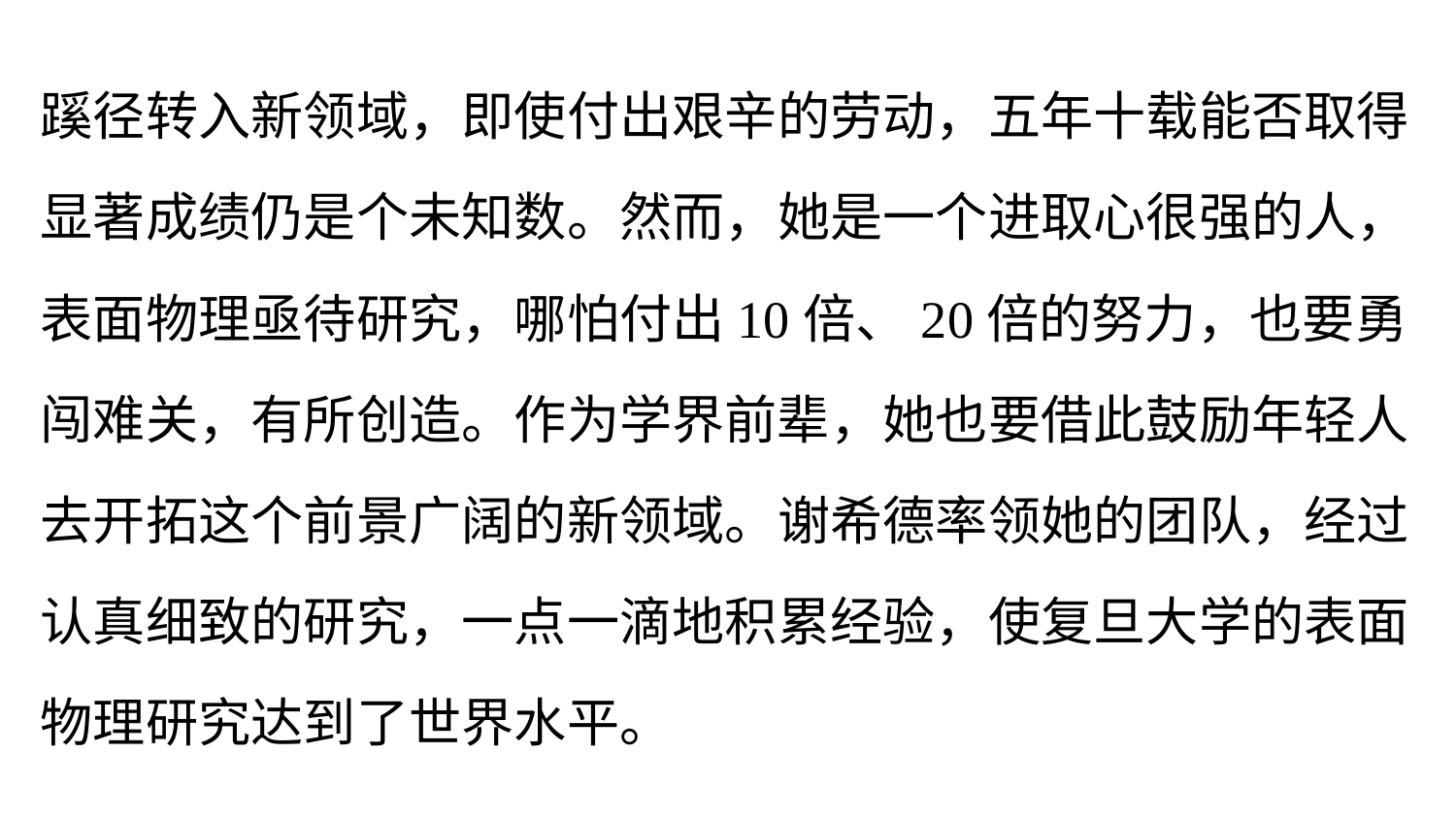

蹊径转入新领域，即使付出艰辛的劳动，五年十载能否取得显著成绩仍是个未知数。然而，她是一个进取心很强的人，表面物理亟待研究，哪怕付出10倍、20倍的努力，也要勇闯难关，有所创造。作为学界前辈，她也要借此鼓励年轻人去开拓这个前景广阔的新领域。谢希德率领她的团队，经过认真细致的研究，一点一滴地积累经验，使复旦大学的表面物理研究达到了世界水平。